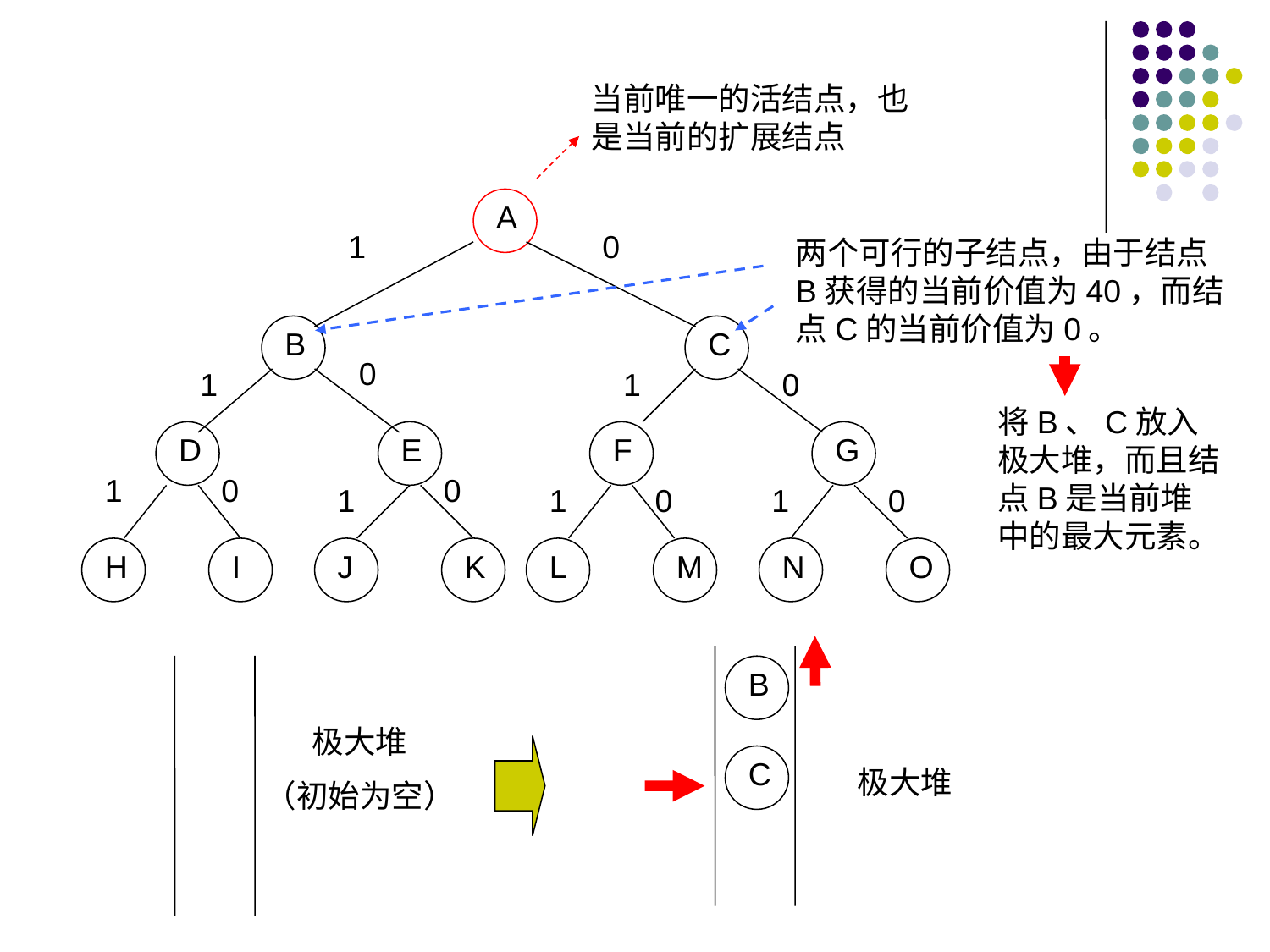

当前唯一的活结点，也是当前的扩展结点

A
1
0
两个可行的子结点，由于结点B获得的当前价值为40，而结点C的当前价值为0。

B

C
0

将B、C放入极大堆，而且结点B是当前堆中的最大元素。
1
1
0

D

E

F

G
1
0
0
1
1
0
1
0

H

I

J

K

L

M

N

O

B

C
极大堆

极大堆
（初始为空）